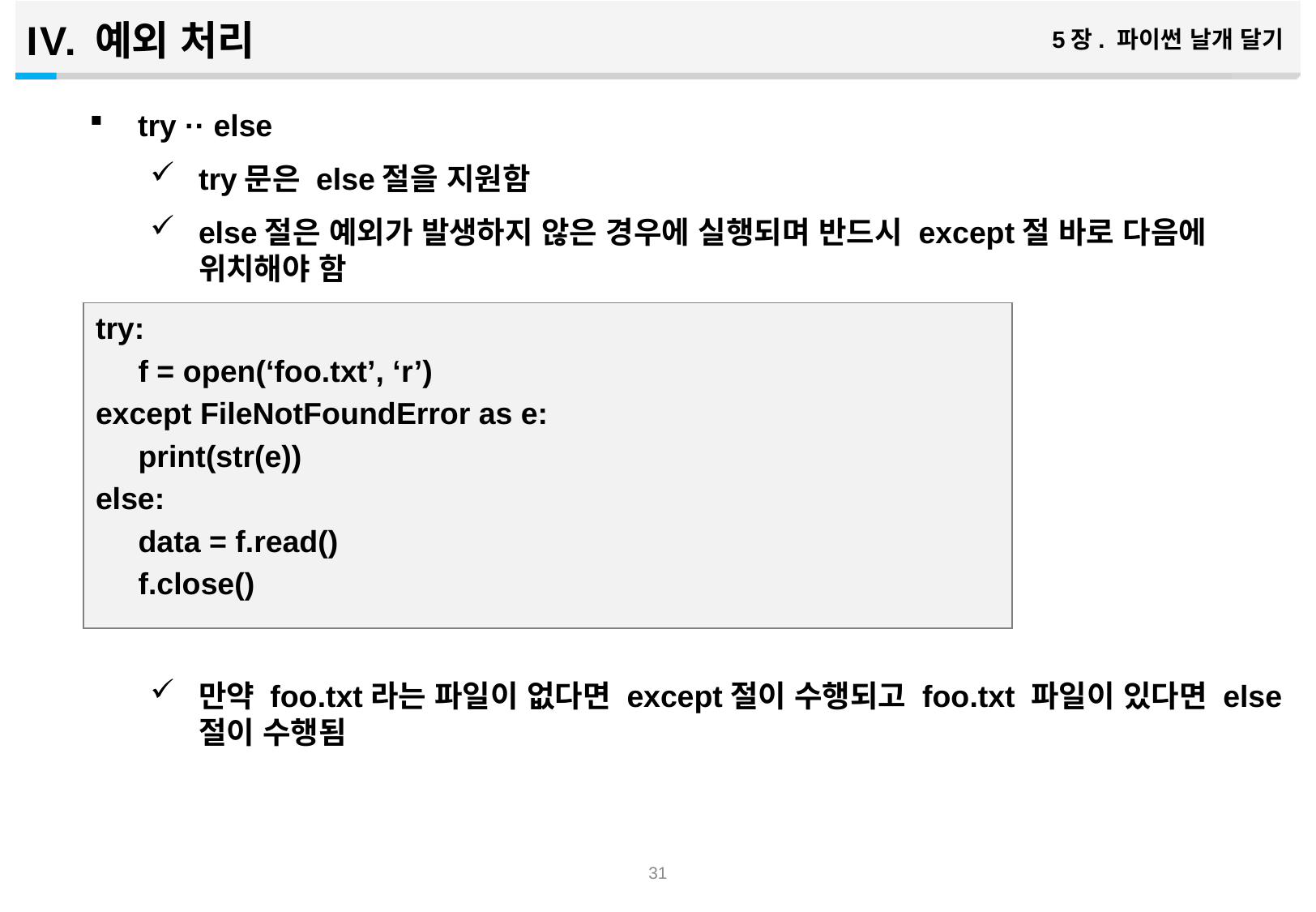

예외 처리
5장. 파이썬 날개 달기
try ·· else
try문은 else절을 지원함
else절은 예외가 발생하지 않은 경우에 실행되며 반드시 except절 바로 다음에 위치해야 함

만약 foo.txt라는 파일이 없다면 except절이 수행되고 foo.txt 파일이 있다면 else절이 수행됨
try:
     f = open(‘foo.txt’, ‘r’)
except FileNotFoundError as e:
     print(str(e))
else:
     data = f.read()
     f.close()
31